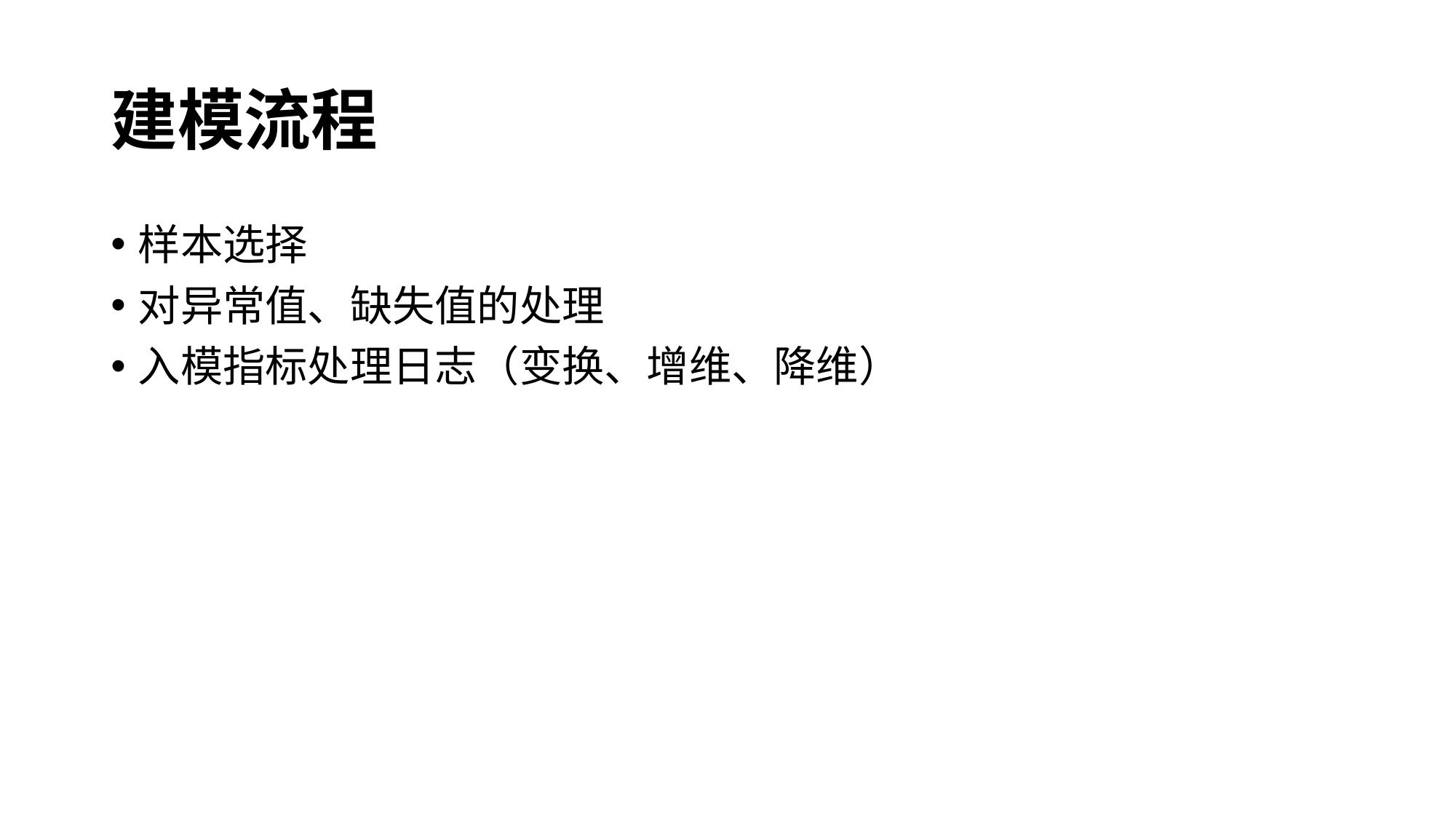

# 建模流程
样本选择
对异常值、缺失值的处理
入模指标处理日志（变换、增维、降维）